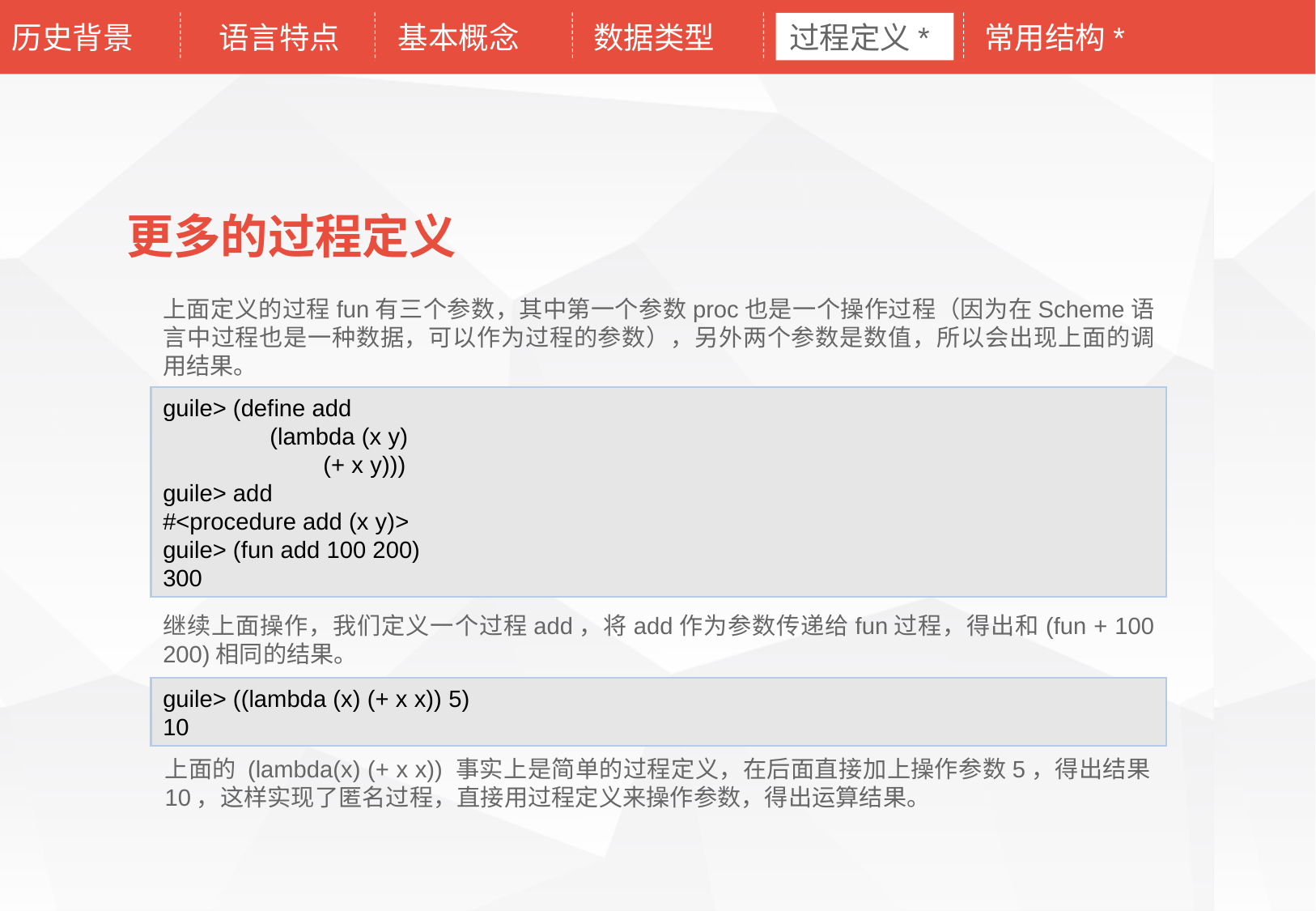

历史背景

语言特点

基本概念

数据类型

过程定义*

常用结构*

更多的过程定义
上面定义的过程fun有三个参数，其中第一个参数proc也是一个操作过程（因为在Scheme语言中过程也是一种数据，可以作为过程的参数），另外两个参数是数值，所以会出现上面的调用结果。
guile> (define add
                (lambda (x y)
                        (+ x y)))
guile> add
#<procedure add (x y)>
guile> (fun add 100 200)
300
继续上面操作，我们定义一个过程add，将add作为参数传递给fun过程，得出和(fun + 100 200)相同的结果。
guile> ((lambda (x) (+ x x)) 5)
10
上面的 (lambda(x) (+ x x)) 事实上是简单的过程定义，在后面直接加上操作参数5，得出结果10，这样实现了匿名过程，直接用过程定义来操作参数，得出运算结果。